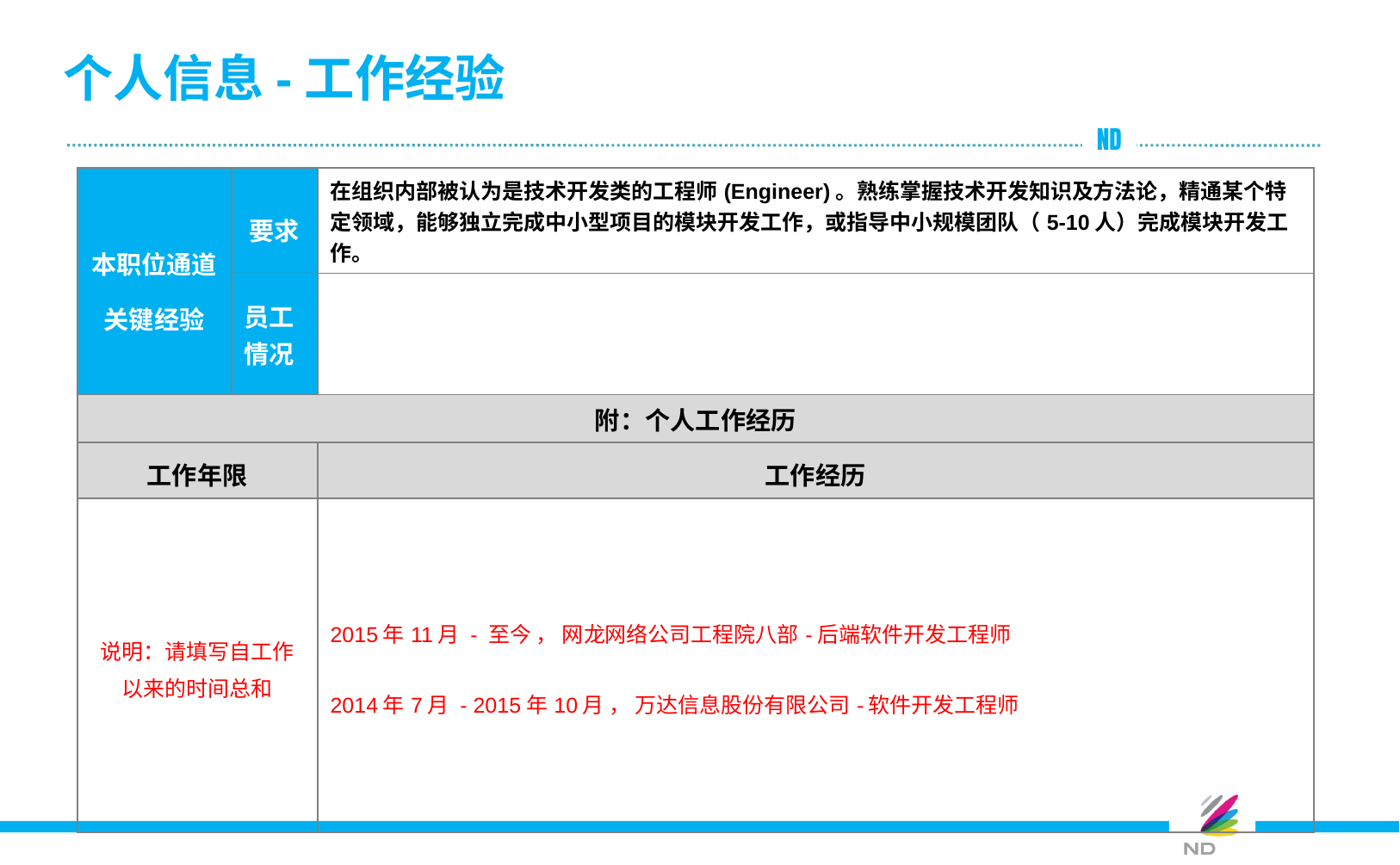

# 个人信息-工作经验
| 本职位通道关键经验 | 要求 | 在组织内部被认为是技术开发类的工程师(Engineer)。熟练掌握技术开发知识及方法论，精通某个特定领域，能够独立完成中小型项目的模块开发工作，或指导中小规模团队（5-10人）完成模块开发工作。 |
| --- | --- | --- |
|  | 员工情况 |  |
| 附：个人工作经历 |  |  |
| 工作年限 |  | 工作经历 |
| 说明：请填写自工作以来的时间总和 |  | 2015年11月 - 至今 ， 网龙网络公司工程院八部-后端软件开发工程师 2014年7月 - 2015年10月 ， 万达信息股份有限公司-软件开发工程师 |
5